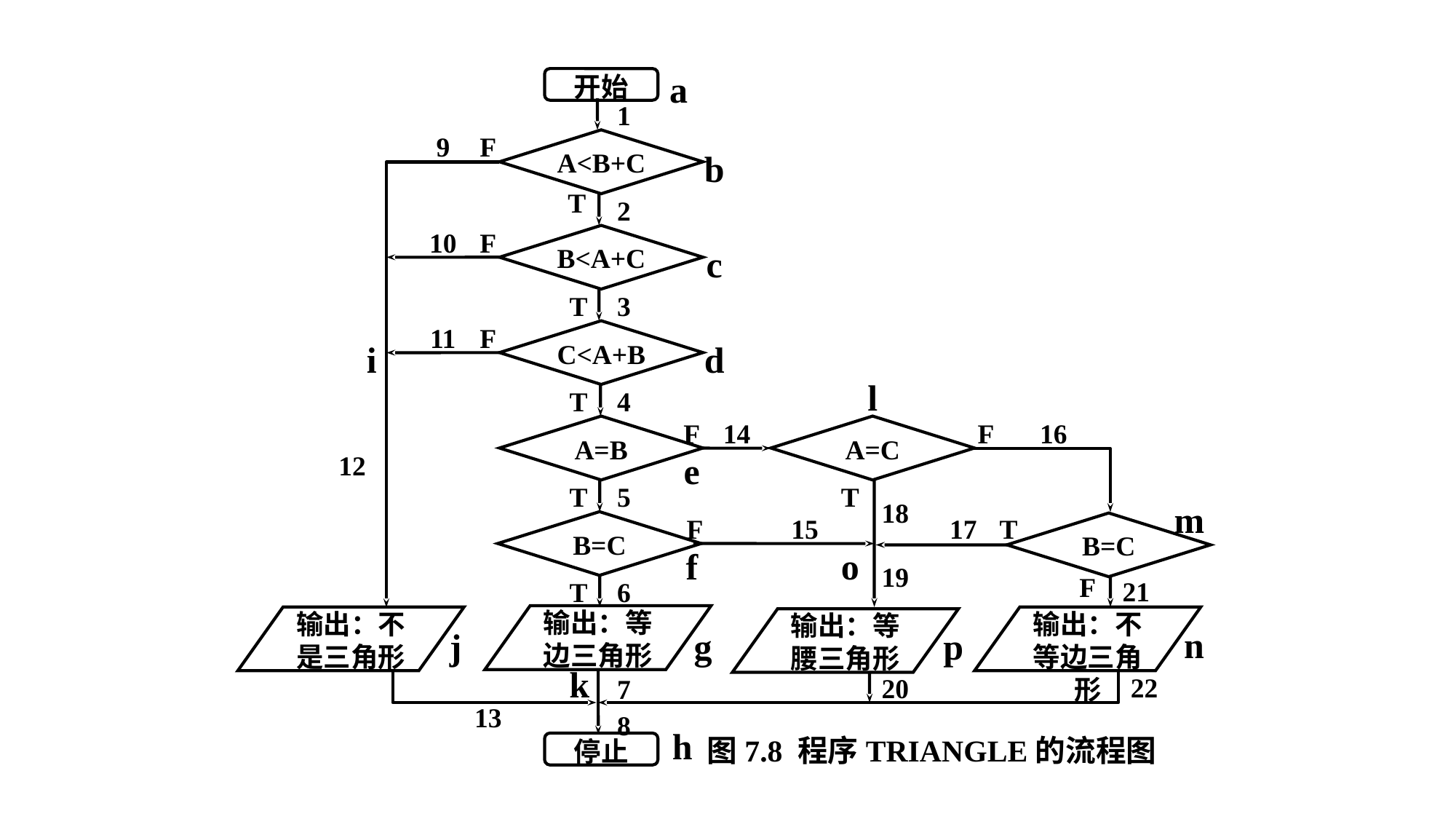

a
开始
1

9
F
A<B+C
b

T
2

10
F
B<A+C
c

T
3

11
F
C<A+B
i
d

l
T
4

A=B
F
14
A=C
F
16
12
e

T
5

T

18
m
B=C
F
15
17
T
B=C
f

o

19
F
21
T
6

输出：等边三角形
输出：不是三角形
输出：不等边三角形
输出：等腰三角形
n
j
g
p
k

22

20
7

13
8
h
图7.8 程序TRIANGLE的流程图
停止